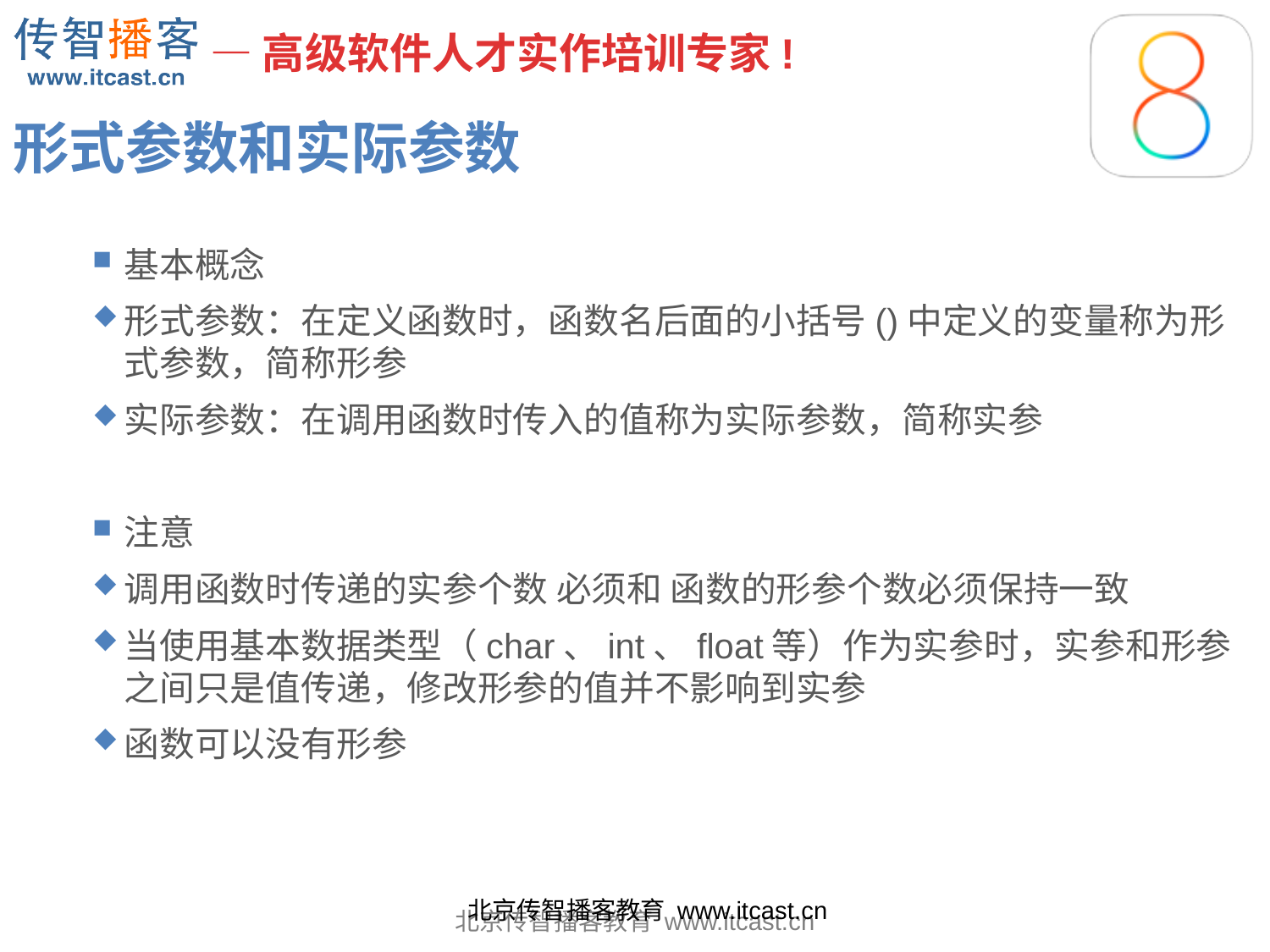

形式参数和实际参数
基本概念
形式参数：在定义函数时，函数名后面的小括号()中定义的变量称为形式参数，简称形参
实际参数：在调用函数时传入的值称为实际参数，简称实参

注意
调用函数时传递的实参个数 必须和 函数的形参个数必须保持一致
当使用基本数据类型（char、int、float等）作为实参时，实参和形参之间只是值传递，修改形参的值并不影响到实参
函数可以没有形参
北京传智播客教育 www.itcast.cn